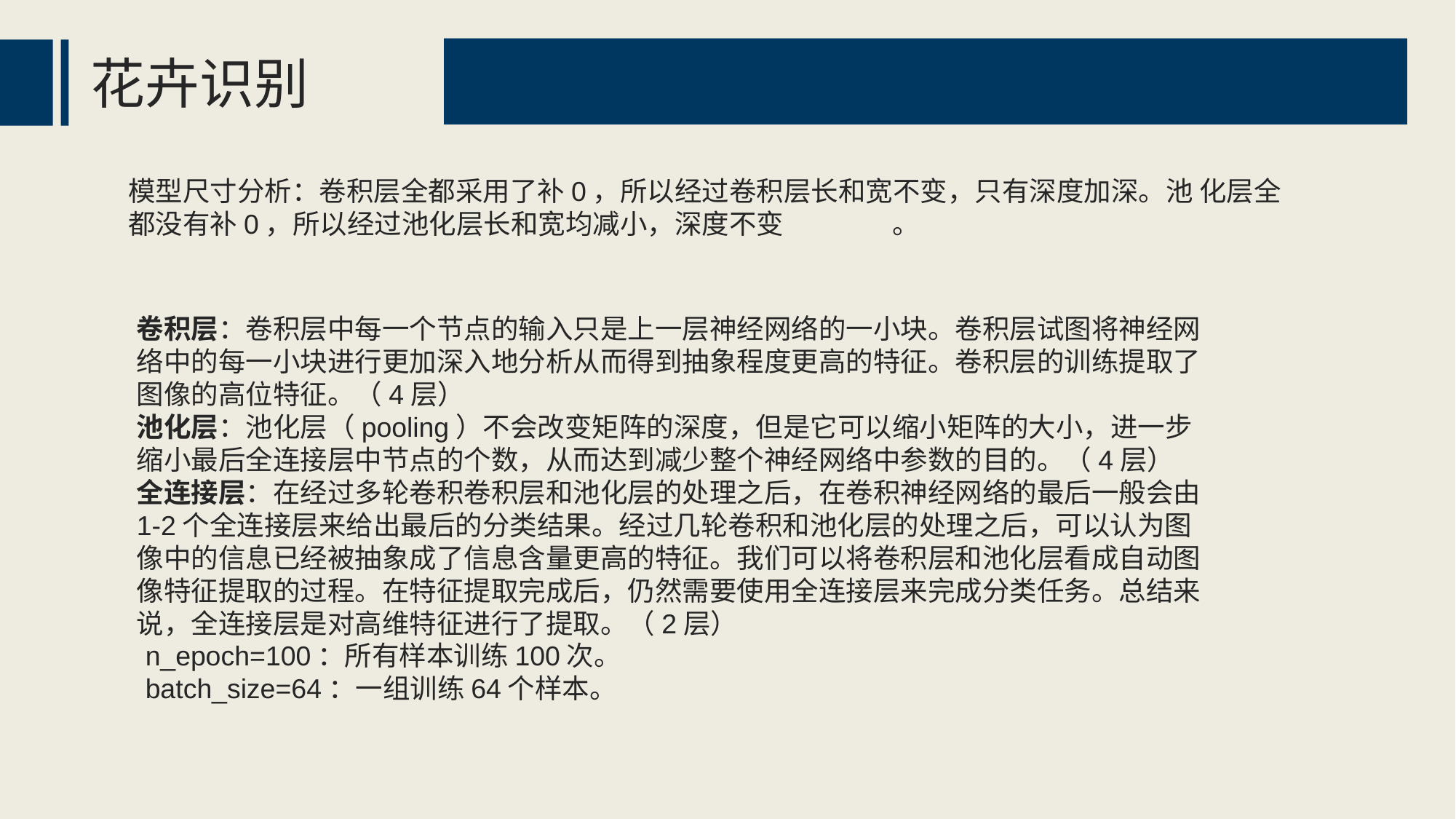

花卉识别

模型尺寸分析：卷积层全都采用了补0，所以经过卷积层长和宽不变，只有深度加深。池 化层全都没有补0，所以经过池化层长和宽均减小，深度不变	。

卷积层：卷积层中每一个节点的输入只是上一层神经网络的一小块。卷积层试图将神经网络中的每一小块进行更加深入地分析从而得到抽象程度更高的特征。卷积层的训练提取了图像的高位特征。（4层）
池化层：池化层（pooling）不会改变矩阵的深度，但是它可以缩小矩阵的大小，进一步缩小最后全连接层中节点的个数，从而达到减少整个神经网络中参数的目的。（4层）
全连接层：在经过多轮卷积卷积层和池化层的处理之后，在卷积神经网络的最后一般会由1-2个全连接层来给出最后的分类结果。经过几轮卷积和池化层的处理之后，可以认为图像中的信息已经被抽象成了信息含量更高的特征。我们可以将卷积层和池化层看成自动图像特征提取的过程。在特征提取完成后，仍然需要使用全连接层来完成分类任务。总结来说，全连接层是对高维特征进行了提取。（2层）
n_epoch=100：所有样本训练100次。
batch_size=64：一组训练64个样本。